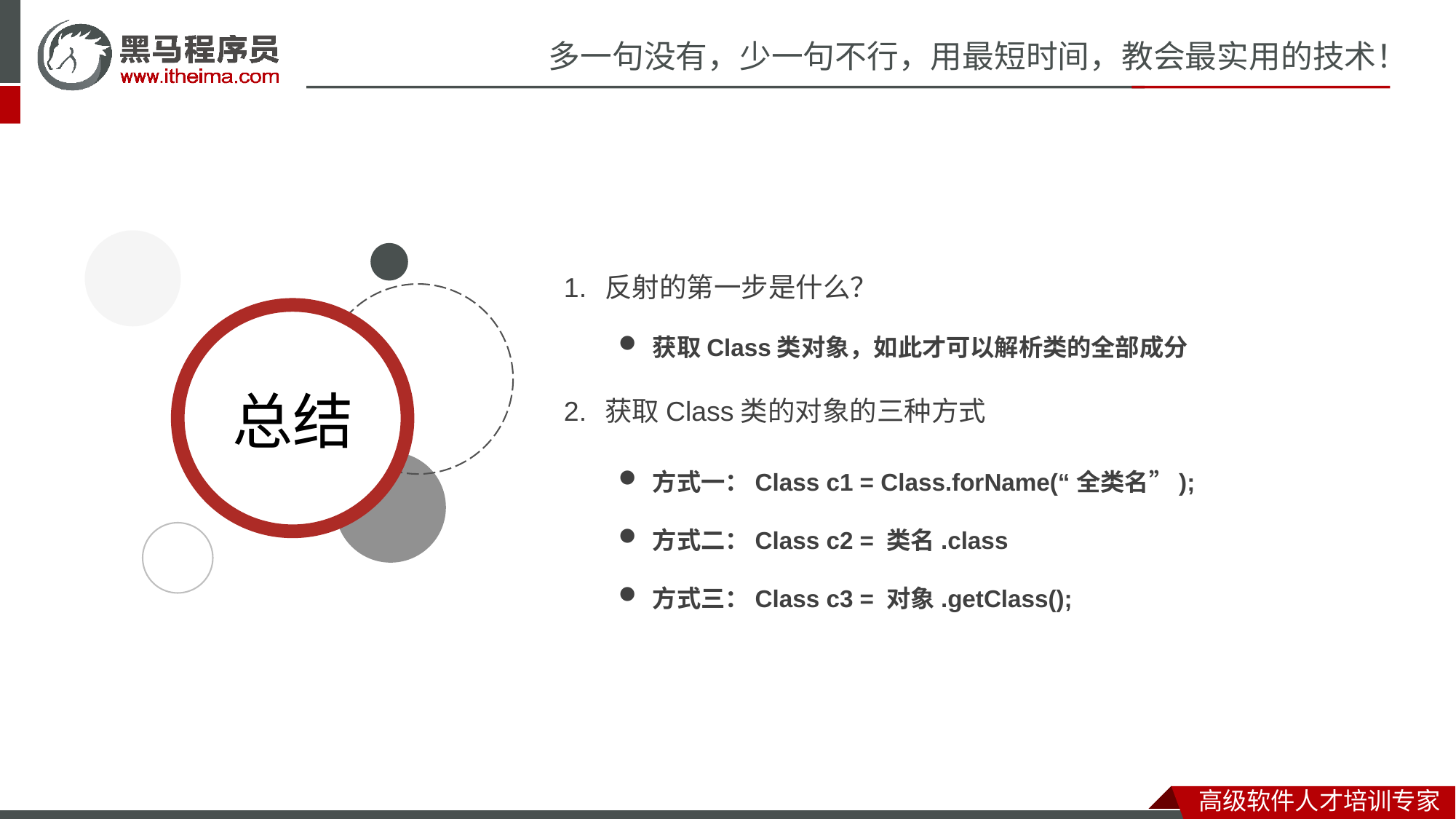

反射的第一步是什么？
获取Class类对象，如此才可以解析类的全部成分
获取Class类的对象的三种方式
方式一：Class c1 = Class.forName(“全类名”);
方式二：Class c2 = 类名.class
方式三：Class c3 = 对象.getClass();